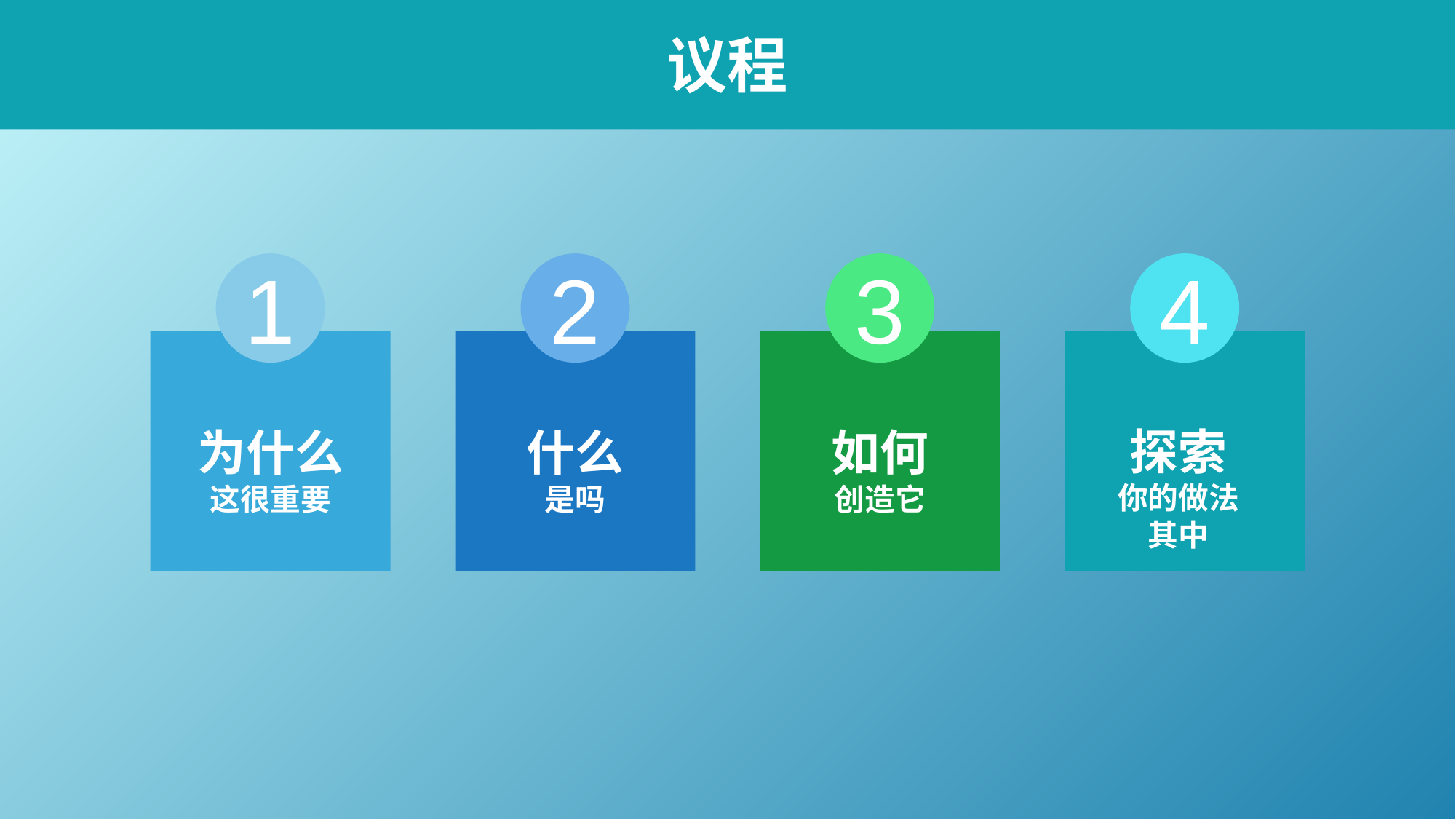

议程
1

为什么
这很重要
2

什么
是吗
3

如何
创造它
4

探索
你的做法
其中